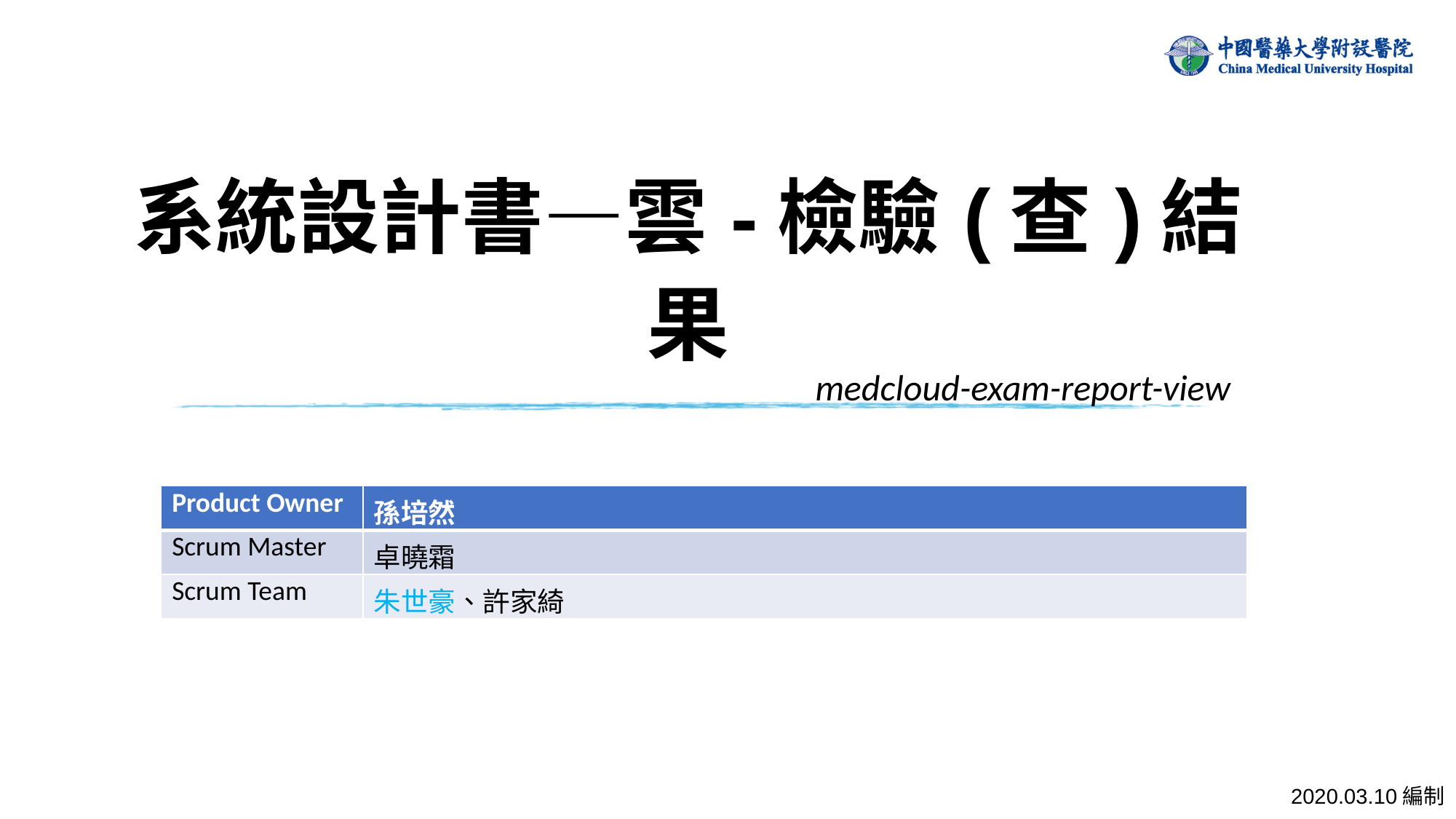

# 系統設計書—雲-檢驗(查)結果
medcloud-exam-report-view
| Product Owner | 孫培然 |
| --- | --- |
| Scrum Master | 卓曉霜 |
| Scrum Team | 朱世豪、許家綺 |
2020.03.10編制